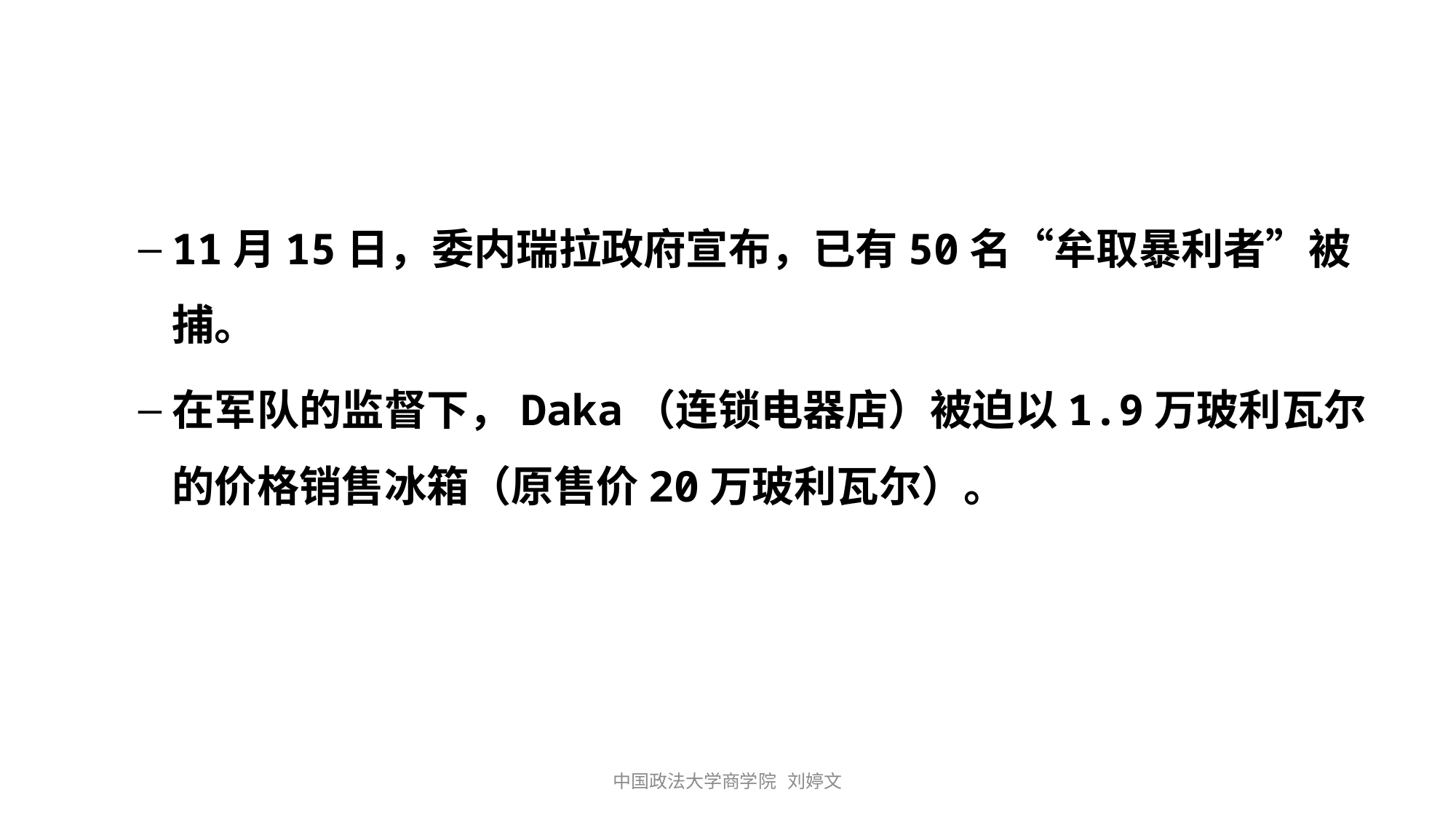

#
11月15日，委内瑞拉政府宣布，已有50名“牟取暴利者”被捕。
在军队的监督下，Daka（连锁电器店）被迫以1.9万玻利瓦尔的价格销售冰箱（原售价20万玻利瓦尔）。

中国政法大学商学院  刘婷文